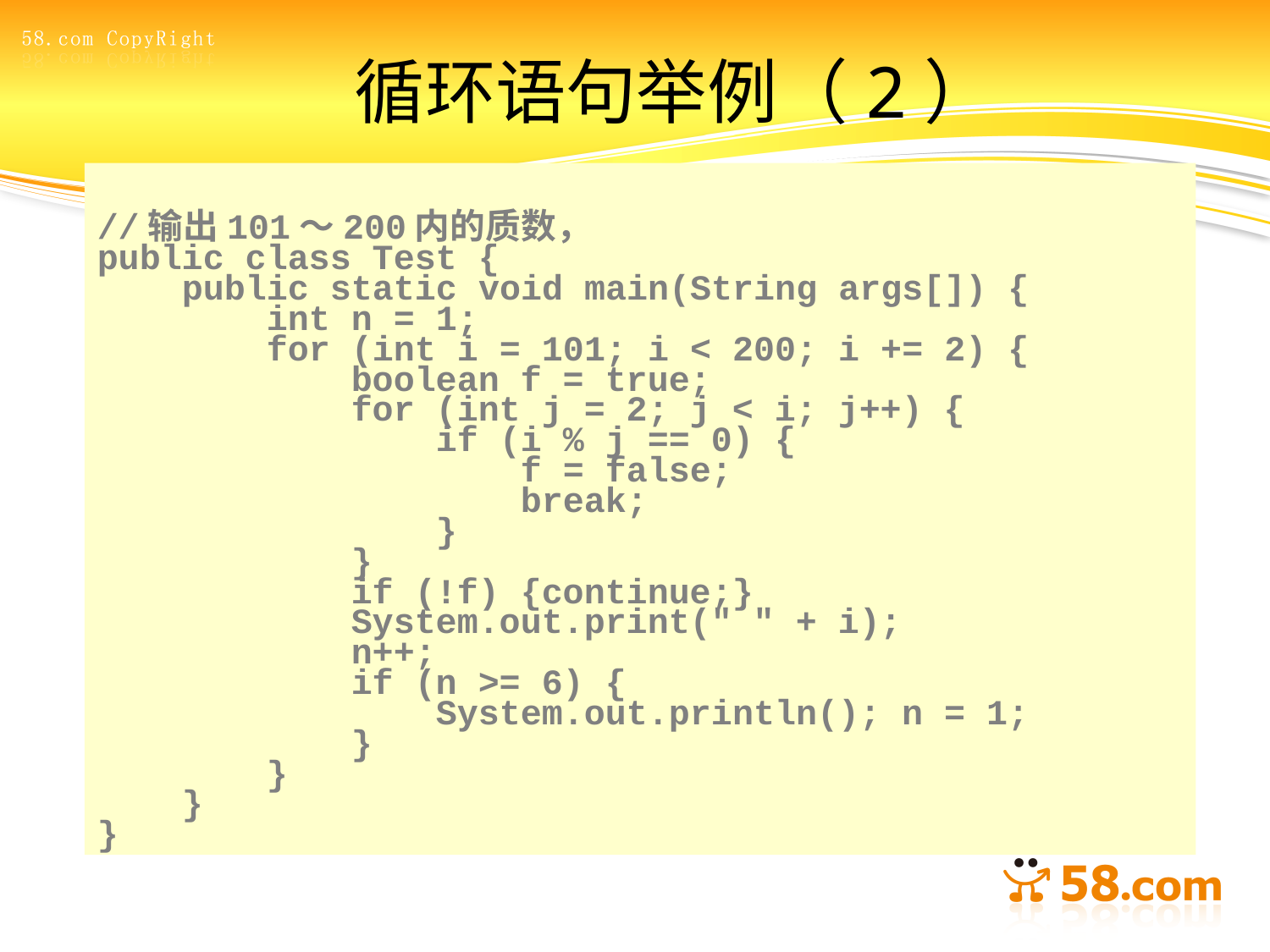

# 循环语句举例（2）

//输出101～200内的质数，
public class Test {
    public static void main(String args[]) {
        int n = 1;
        for (int i = 101; i < 200; i += 2) {
            boolean f = true;
            for (int j = 2; j < i; j++) {
                if (i % j == 0) {
                    f = false;
			  break;
                }
            }
            if (!f) {continue;}
            System.out.print(" " + i);
            n++;
            if (n >= 6) {
                System.out.println(); n = 1;
            }
        }
    }
}